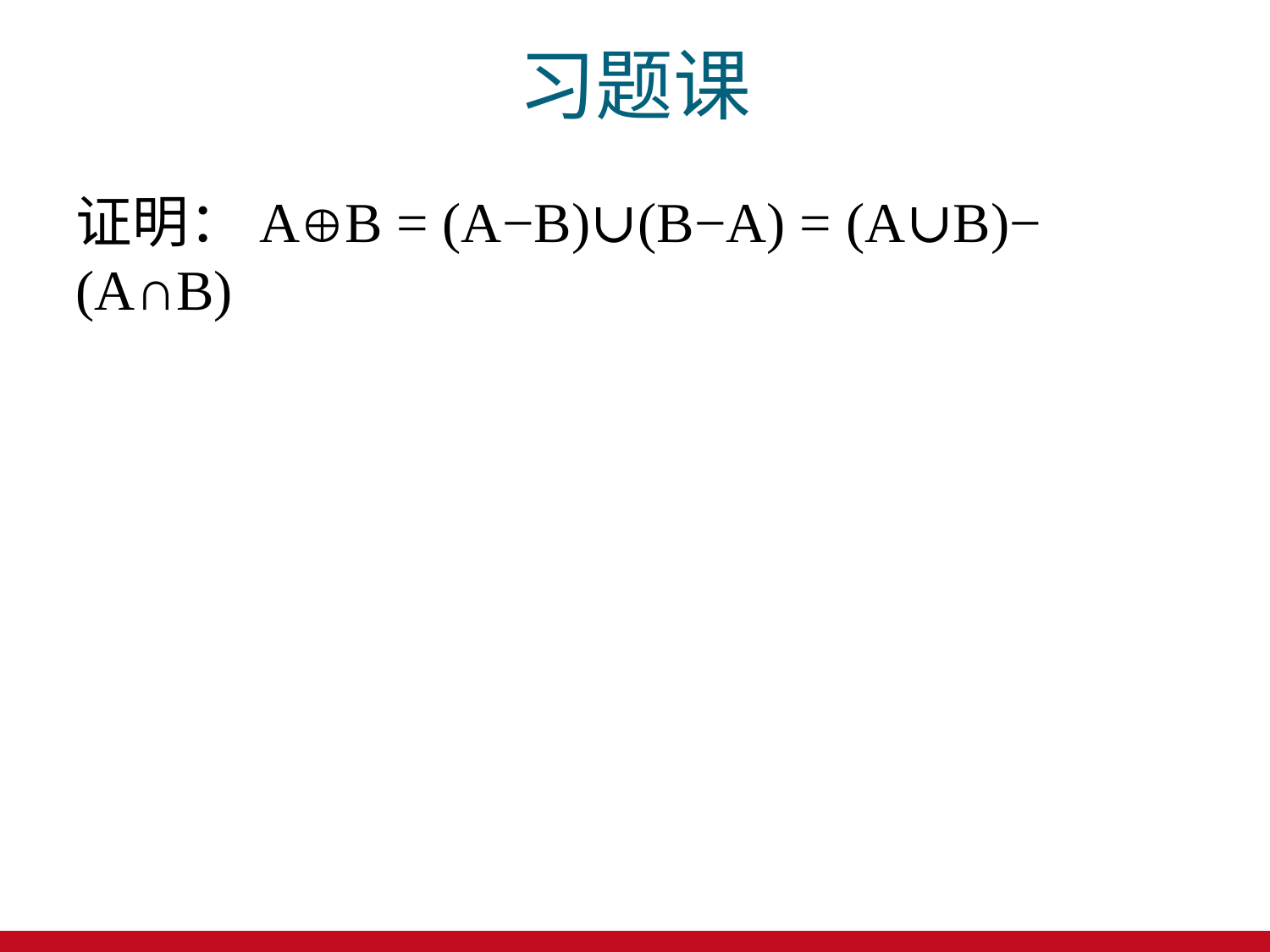

# 习题课
证明：A⊕B = (A−B)∪(B−A) = (A∪B)−(A∩B)